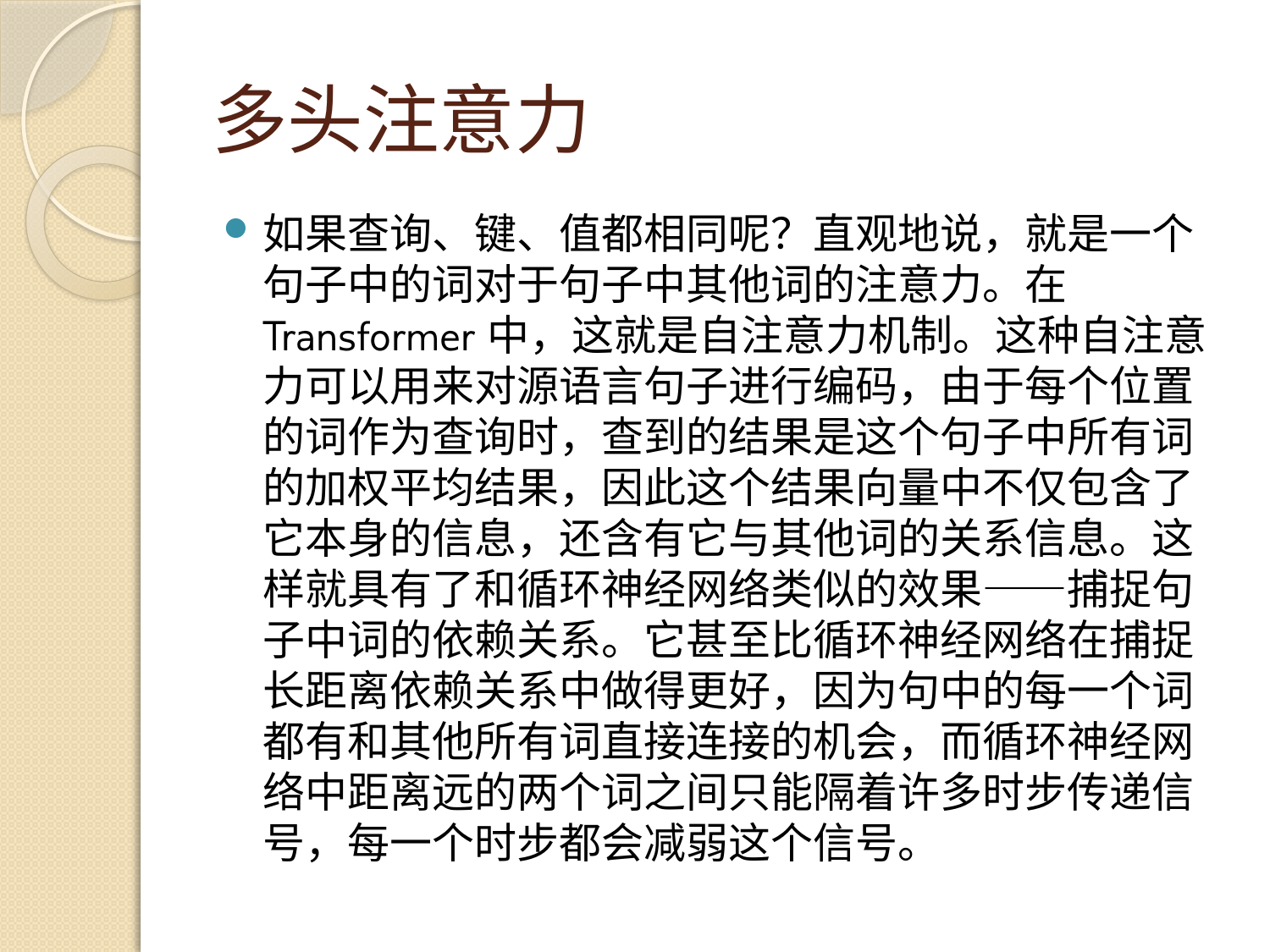

# 多头注意力
如果查询、键、值都相同呢？直观地说，就是一个句子中的词对于句子中其他词的注意力。在Transformer中，这就是自注意力机制。这种自注意力可以用来对源语言句子进行编码，由于每个位置的词作为查询时，查到的结果是这个句子中所有词的加权平均结果，因此这个结果向量中不仅包含了它本身的信息，还含有它与其他词的关系信息。这样就具有了和循环神经网络类似的效果——捕捉句子中词的依赖关系。它甚至比循环神经网络在捕捉长距离依赖关系中做得更好，因为句中的每一个词都有和其他所有词直接连接的机会，而循环神经网络中距离远的两个词之间只能隔着许多时步传递信号，每一个时步都会减弱这个信号。